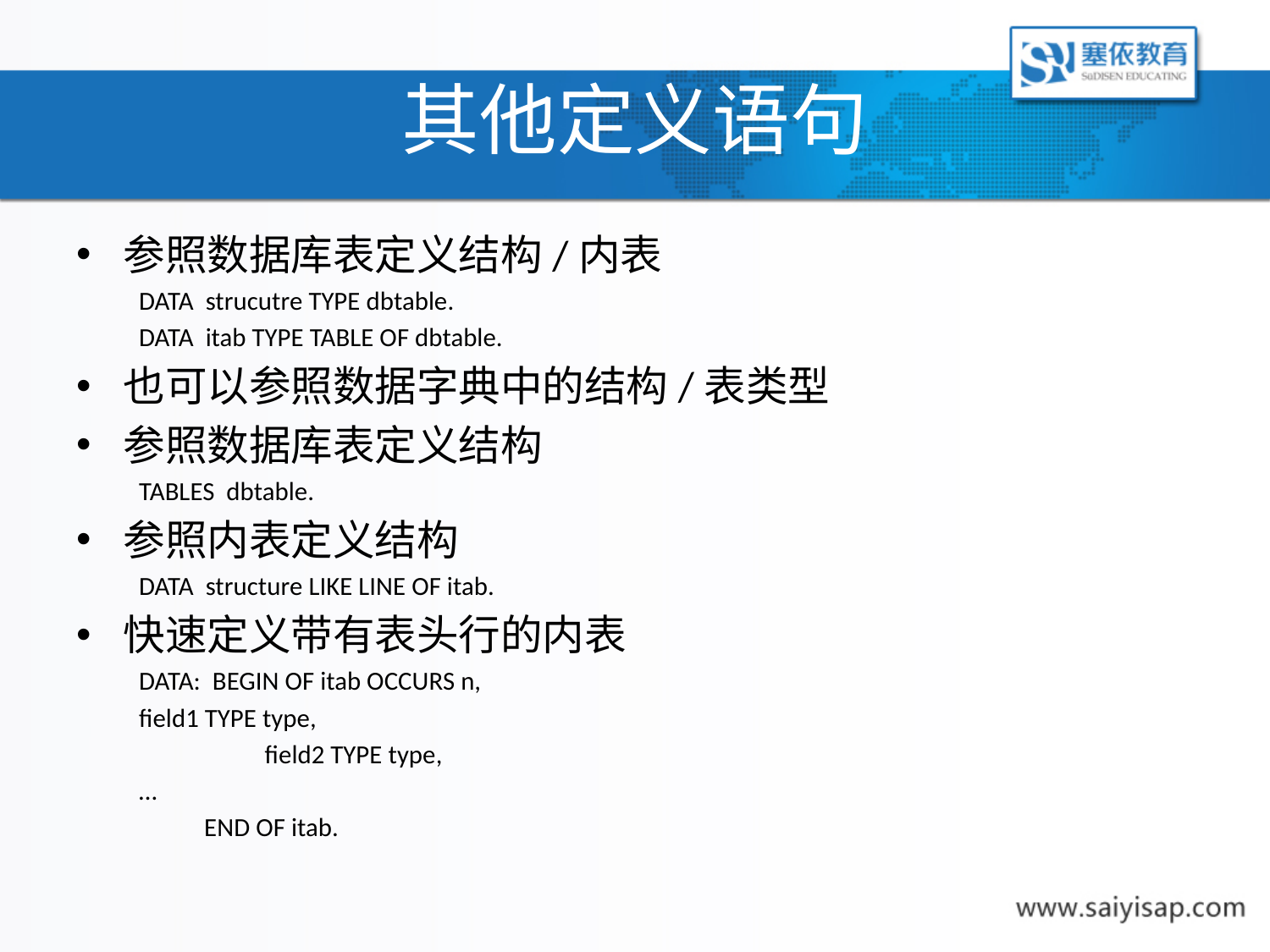

# 其他定义语句
参照数据库表定义结构/内表
DATA  strucutre TYPE dbtable.
DATA  itab TYPE TABLE OF dbtable.
也可以参照数据字典中的结构/表类型
参照数据库表定义结构
TABLES  dbtable.
参照内表定义结构
DATA  structure LIKE LINE OF itab.
快速定义带有表头行的内表
DATA:  BEGIN OF itab OCCURS n,
		field1 TYPE type,
 		field2 TYPE type,
		…
           END OF itab.